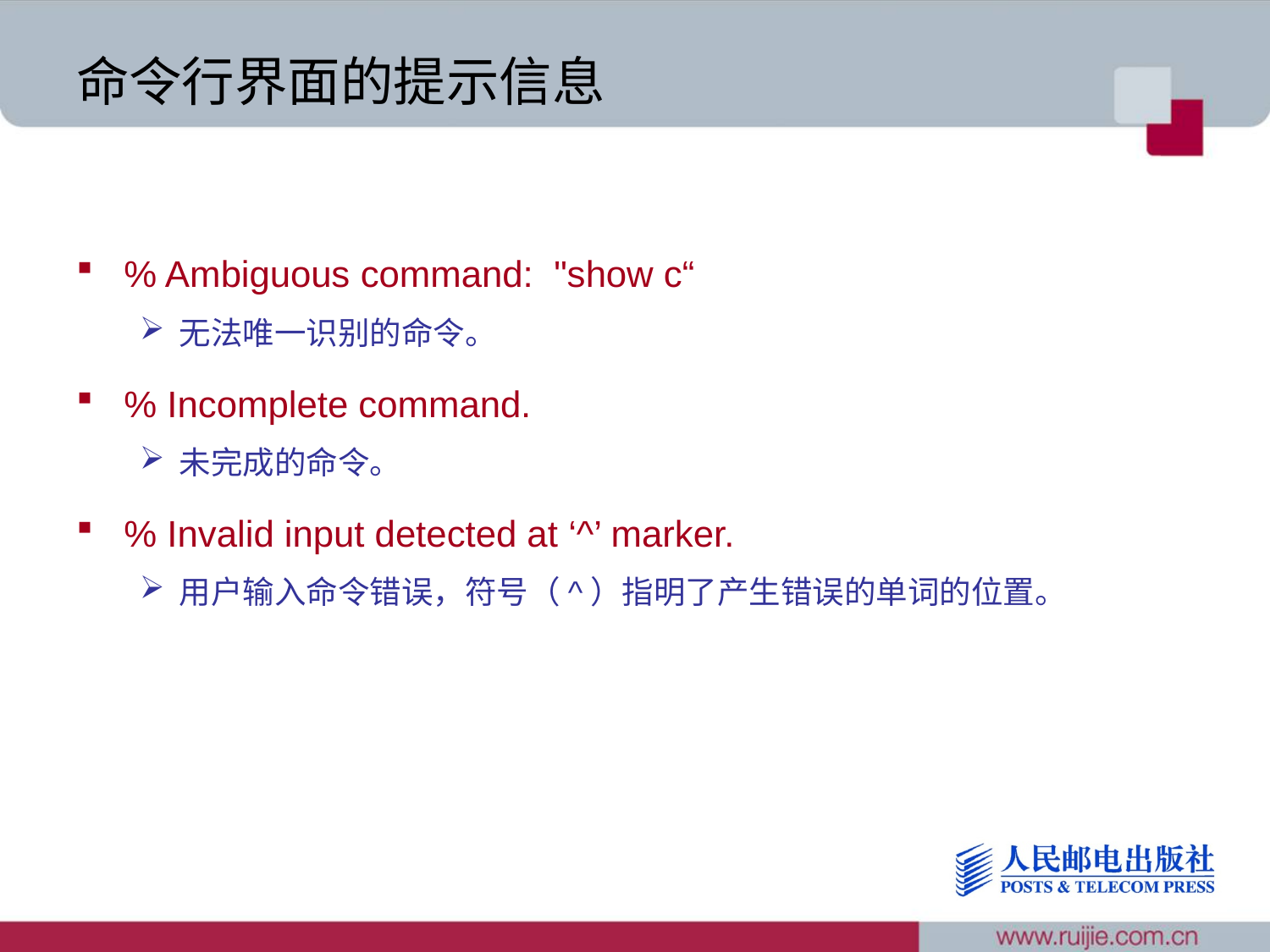

# 命令行界面的提示信息
% Ambiguous command:  "show c“
无法唯一识别的命令。
% Incomplete command.
未完成的命令。
% Invalid input detected at ‘^’ marker.
用户输入命令错误，符号（^）指明了产生错误的单词的位置。